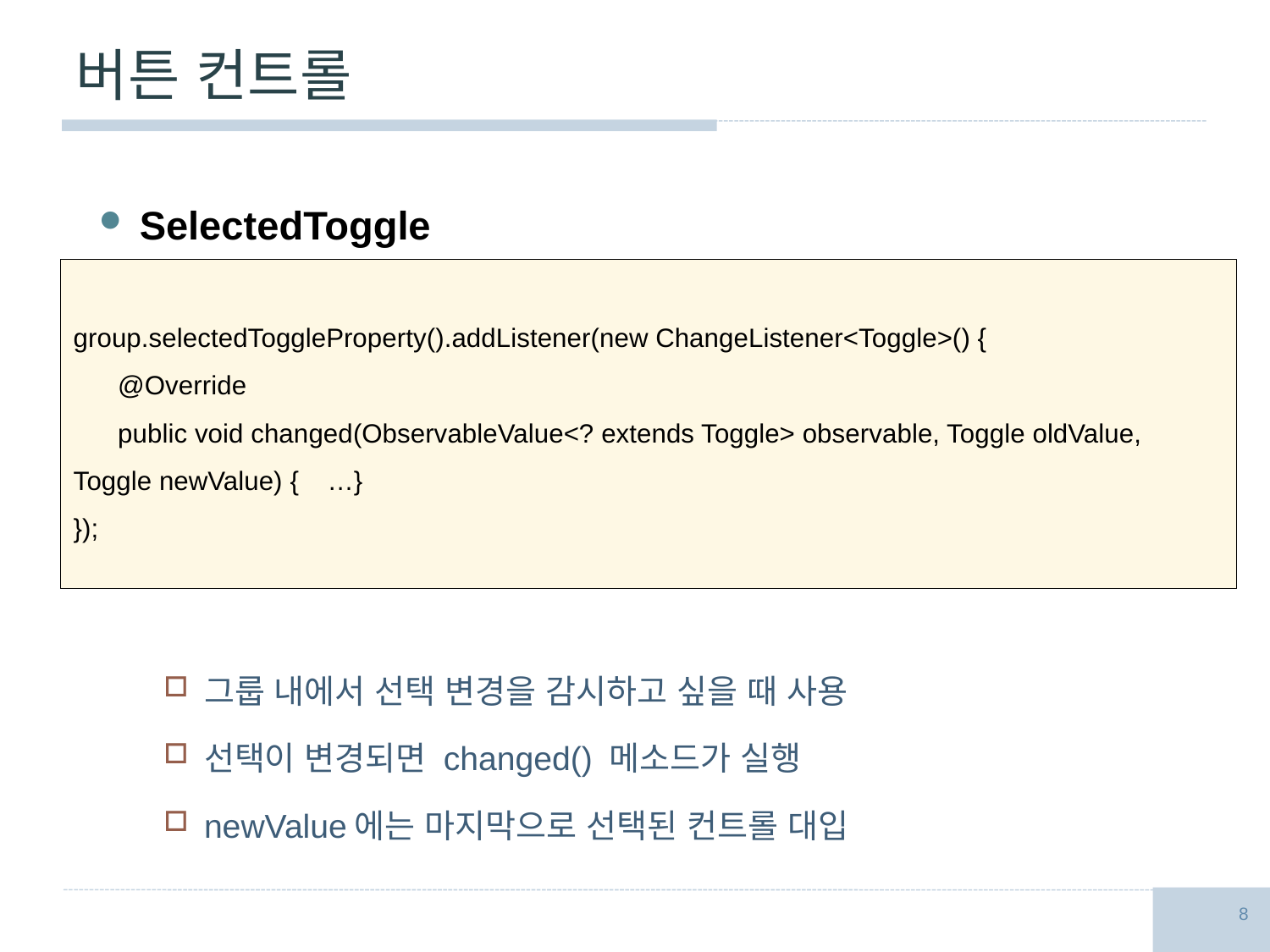

# 버튼 컨트롤
SelectedToggle

그룹 내에서 선택 변경을 감시하고 싶을 때 사용
선택이 변경되면 changed() 메소드가 실행
newValue에는 마지막으로 선택된 컨트롤 대입

group.selectedToggleProperty().addListener(new ChangeListener<Toggle>() {
      @Override
      public void changed(ObservableValue<? extends Toggle> observable, Toggle oldValue, Toggle newValue) {	…}
});